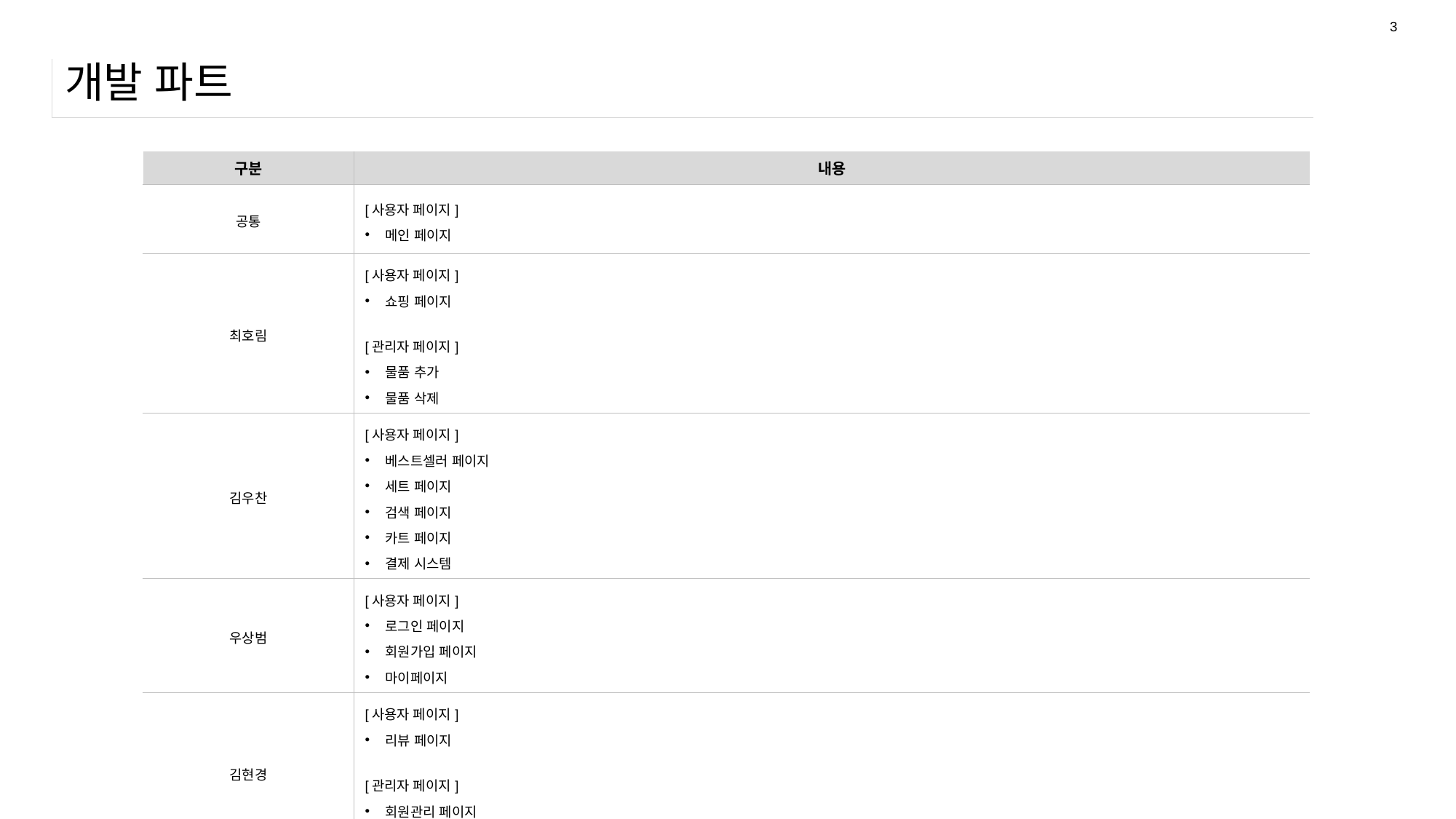

3
# 개발 파트
| 구분 | 내용 |
| --- | --- |
| 공통 | [사용자 페이지] 메인 페이지 |
| 최호림 | [사용자 페이지] 쇼핑 페이지 [관리자 페이지] 물품 추가 물품 삭제 |
| 김우찬 | [사용자 페이지] 베스트셀러 페이지 세트 페이지 검색 페이지 카트 페이지 결제 시스템 |
| 우상범 | [사용자 페이지] 로그인 페이지 회원가입 페이지 마이페이지 |
| 김현경 | [사용자 페이지] 리뷰 페이지 [관리자 페이지] 회원관리 페이지 게시글관리 페이지 |
|  |  |